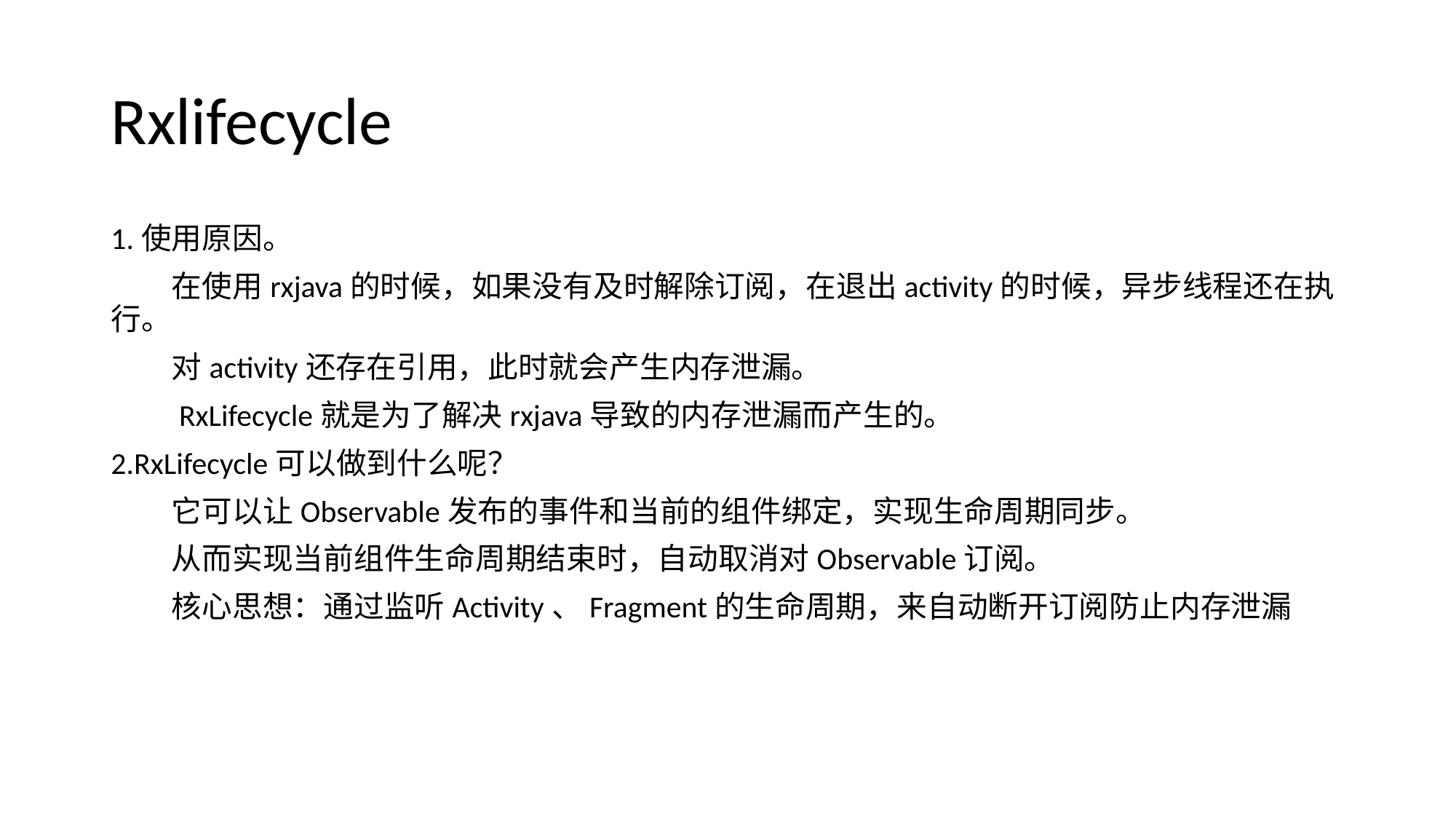

# Rxlifecycle
1.使用原因。
　　在使用rxjava的时候，如果没有及时解除订阅，在退出activity的时候，异步线程还在执行。
　　对activity还存在引用，此时就会产生内存泄漏。
　　RxLifecycle就是为了解决rxjava导致的内存泄漏而产生的。
2.RxLifecycle可以做到什么呢？
　　它可以让Observable发布的事件和当前的组件绑定，实现生命周期同步。
　　从而实现当前组件生命周期结束时，自动取消对Observable订阅。
　　核心思想：通过监听Activity、Fragment的生命周期，来自动断开订阅防止内存泄漏